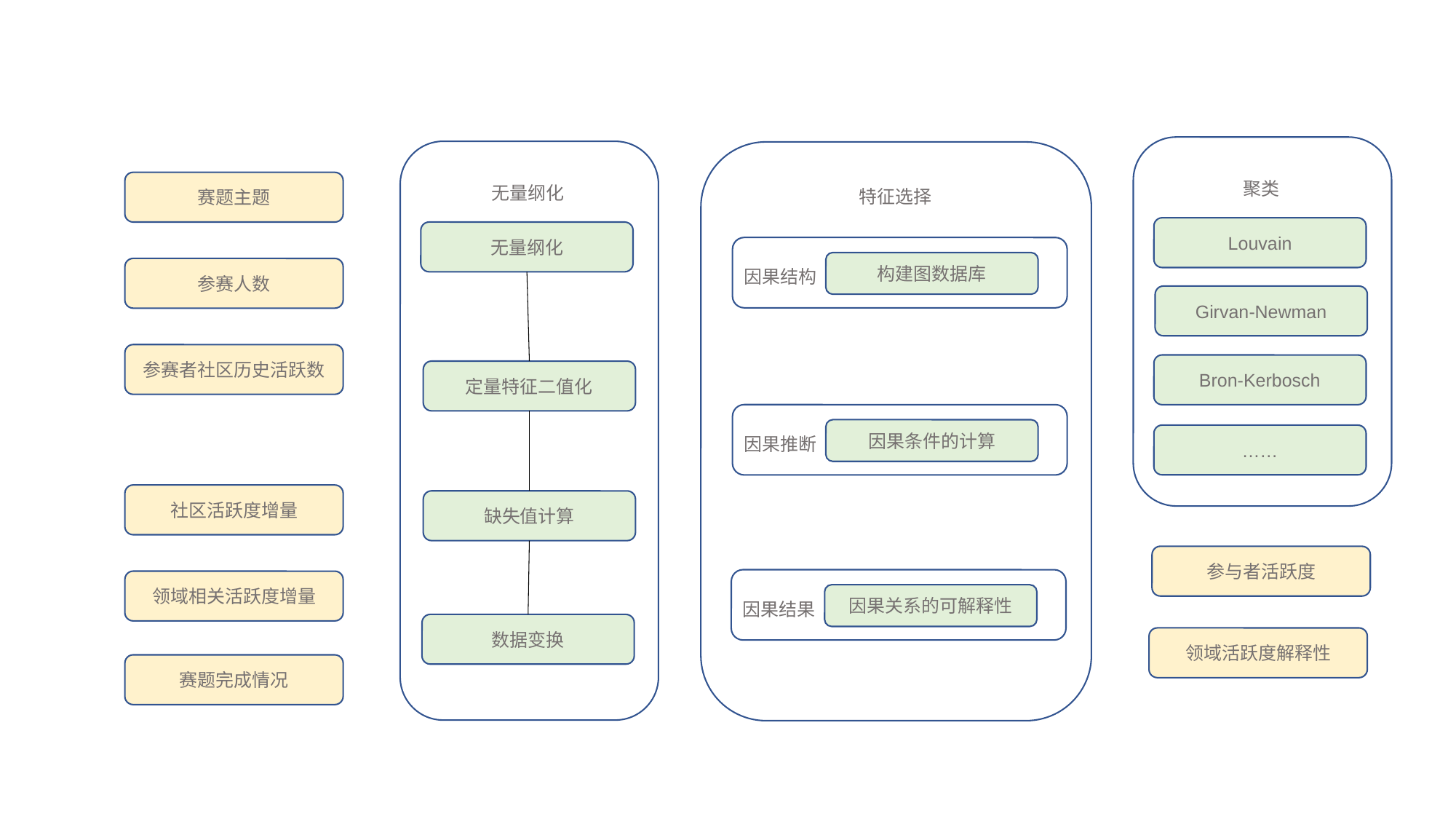

赛题主题
聚类
无量纲化
特征选择
Louvain
无量纲化

构建图数据库
参赛人数
因果结构
Girvan-Newman
参赛者社区历史活跃数
Bron-Kerbosch
定量特征二值化

因果条件的计算
……
因果推断
社区活跃度增量
缺失值计算
参与者活跃度

领域相关活跃度增量
因果关系的可解释性
因果结果
数据变换
领域活跃度解释性
赛题完成情况